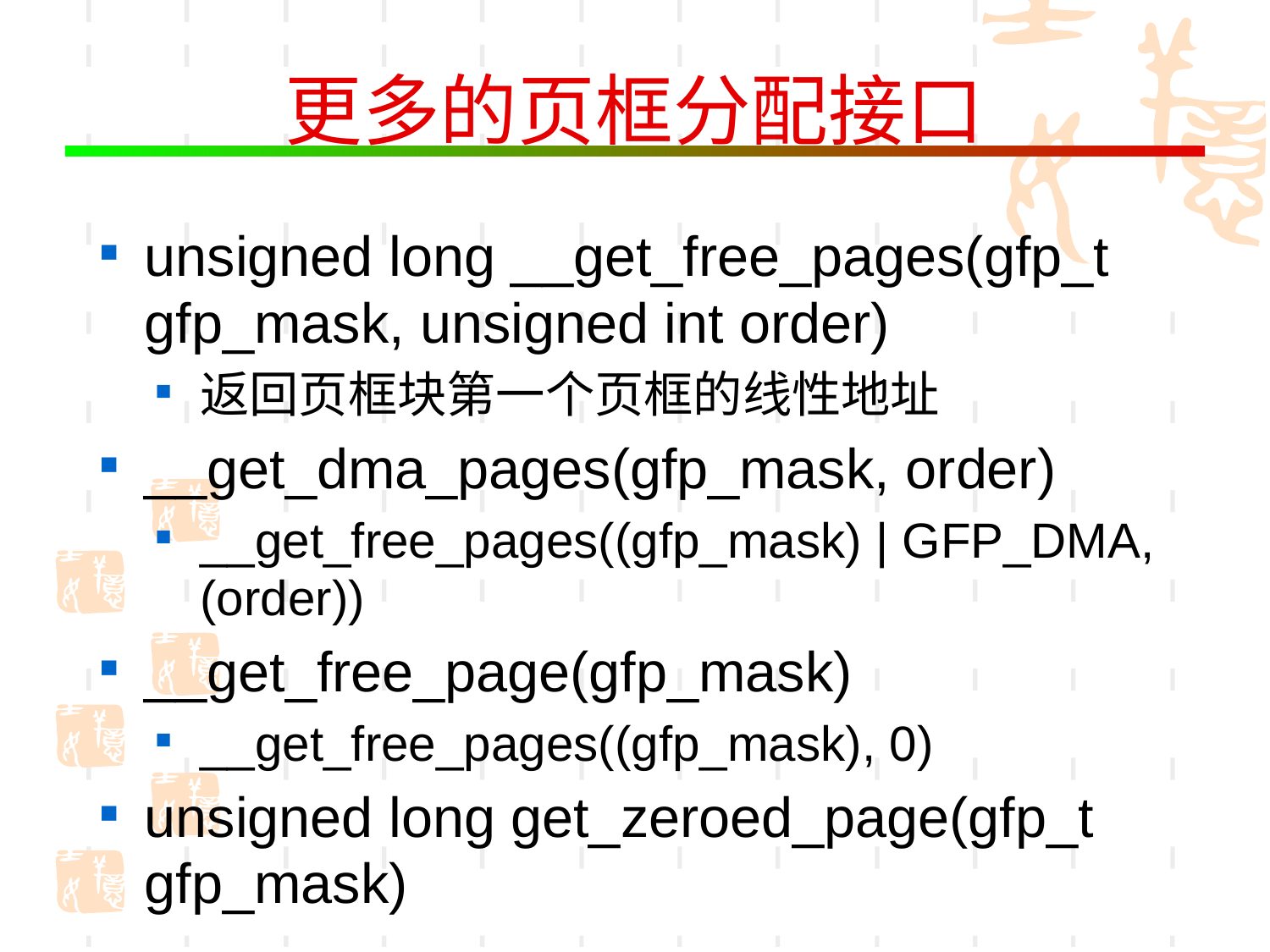

# 更多的页框分配接口
unsigned long __get_free_pages(gfp_t gfp_mask, unsigned int order)
返回页框块第一个页框的线性地址
__get_dma_pages(gfp_mask, order)
__get_free_pages((gfp_mask) | GFP_DMA, (order))
__get_free_page(gfp_mask)
__get_free_pages((gfp_mask), 0)
unsigned long get_zeroed_page(gfp_t gfp_mask)